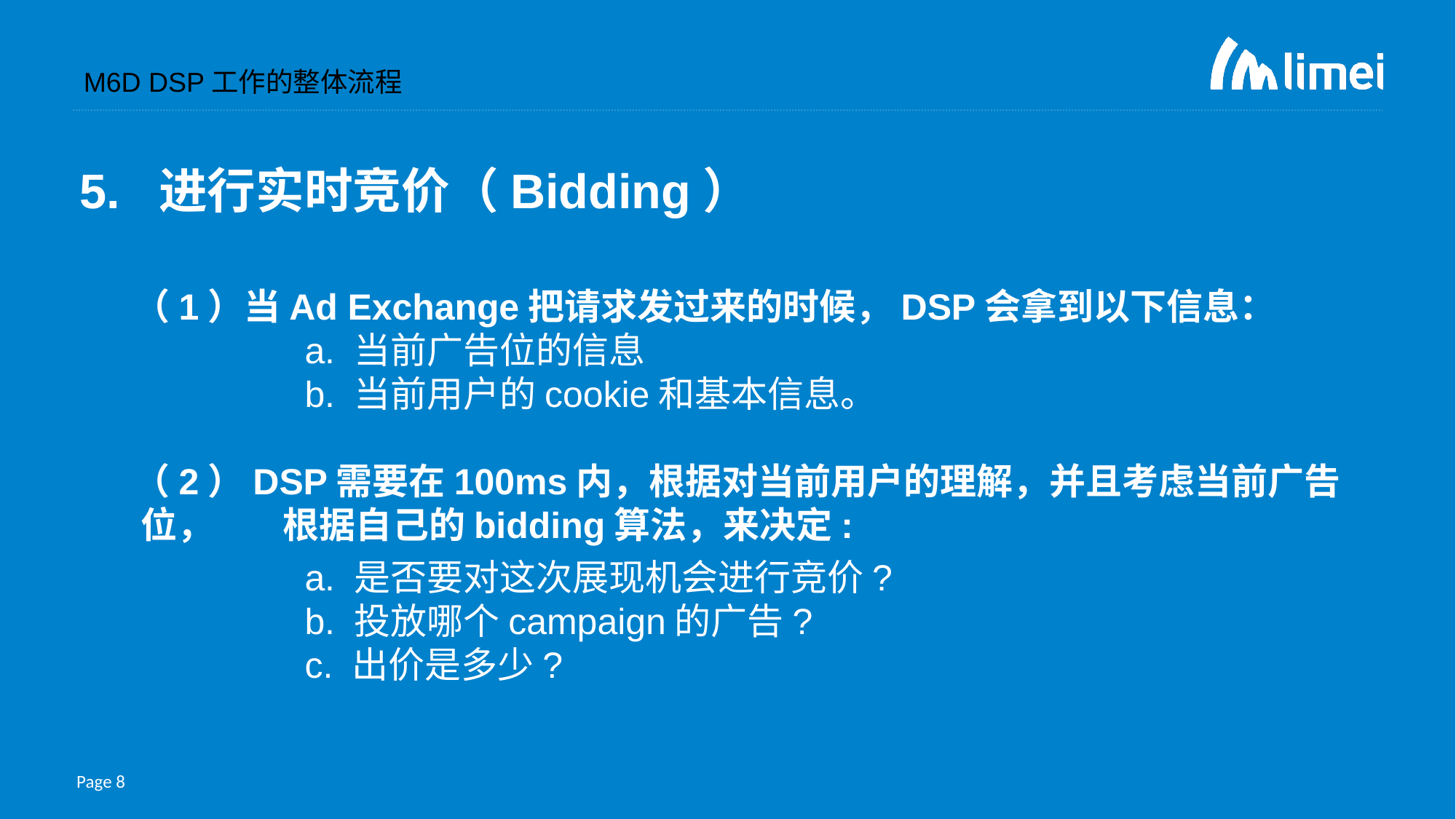

M6D DSP工作的整体流程

5.  进行实时竞价（Bidding）

（1）当Ad Exchange把请求发过来的时候，DSP会拿到以下信息：
a. 当前广告位的信息
b. 当前用户的cookie和基本信息。

（2）DSP需要在100ms内，根据对当前用户的理解，并且考虑当前广告位，	    根据自己的bidding算法，来决定:
a. 是否要对这次展现机会进行竞价?
b. 投放哪个campaign的广告?
c. 出价是多少?

Page 8